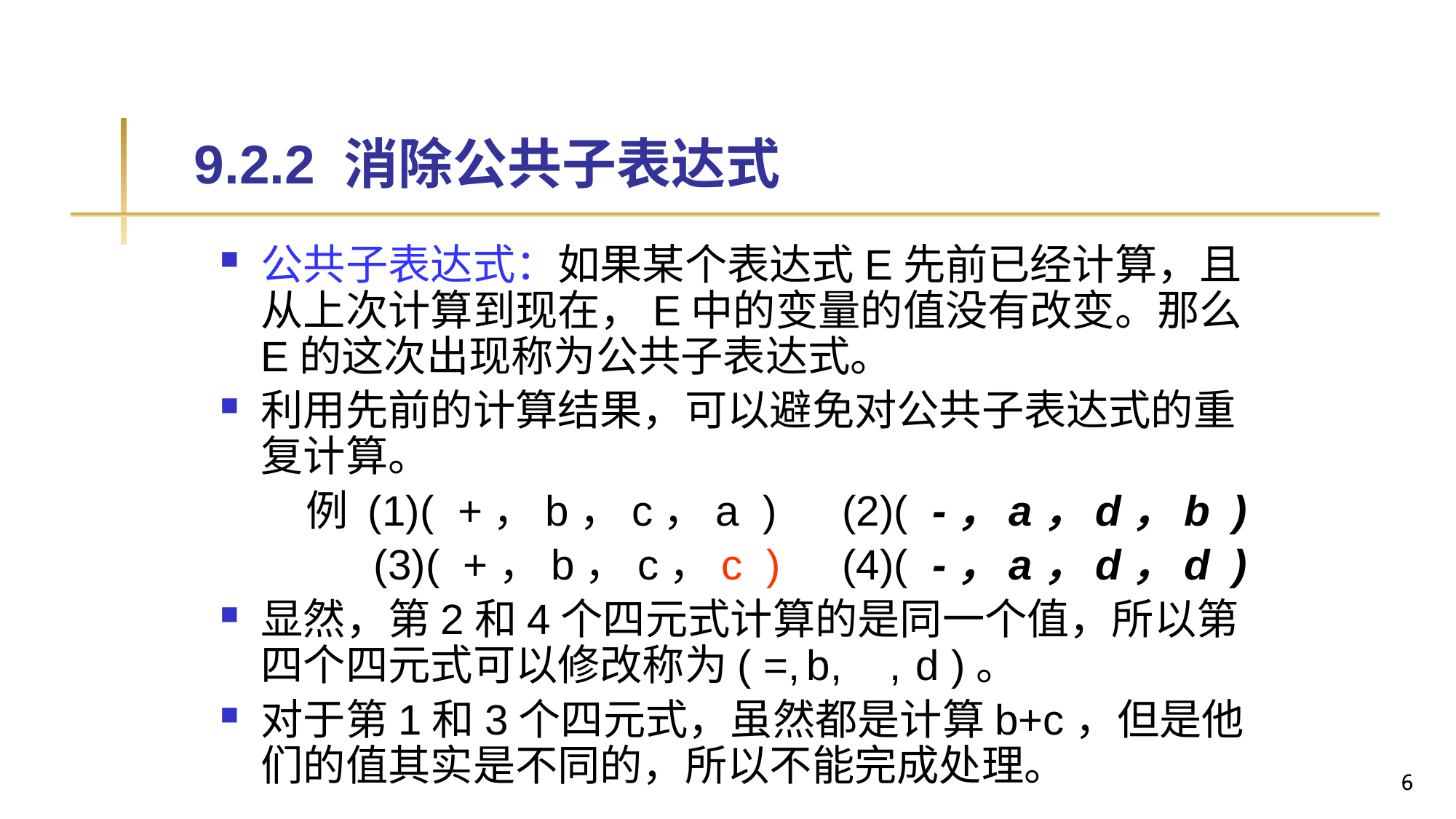

# 9.2.2 消除公共子表达式
公共子表达式：如果某个表达式E先前已经计算，且从上次计算到现在，E中的变量的值没有改变。那么E的这次出现称为公共子表达式。
利用先前的计算结果，可以避免对公共子表达式的重复计算。
        例 (1)(  +，b，c，a  )	   (2)(  -，a，d，b  )
             (3)(  +，b，c，c  )	   (4)(  -，a，d，d  )
显然，第2和4个四元式计算的是同一个值，所以第四个四元式可以修改称为( =,	b,    ,	d )。
对于第1和3个四元式，虽然都是计算b+c，但是他们的值其实是不同的，所以不能完成处理。

6